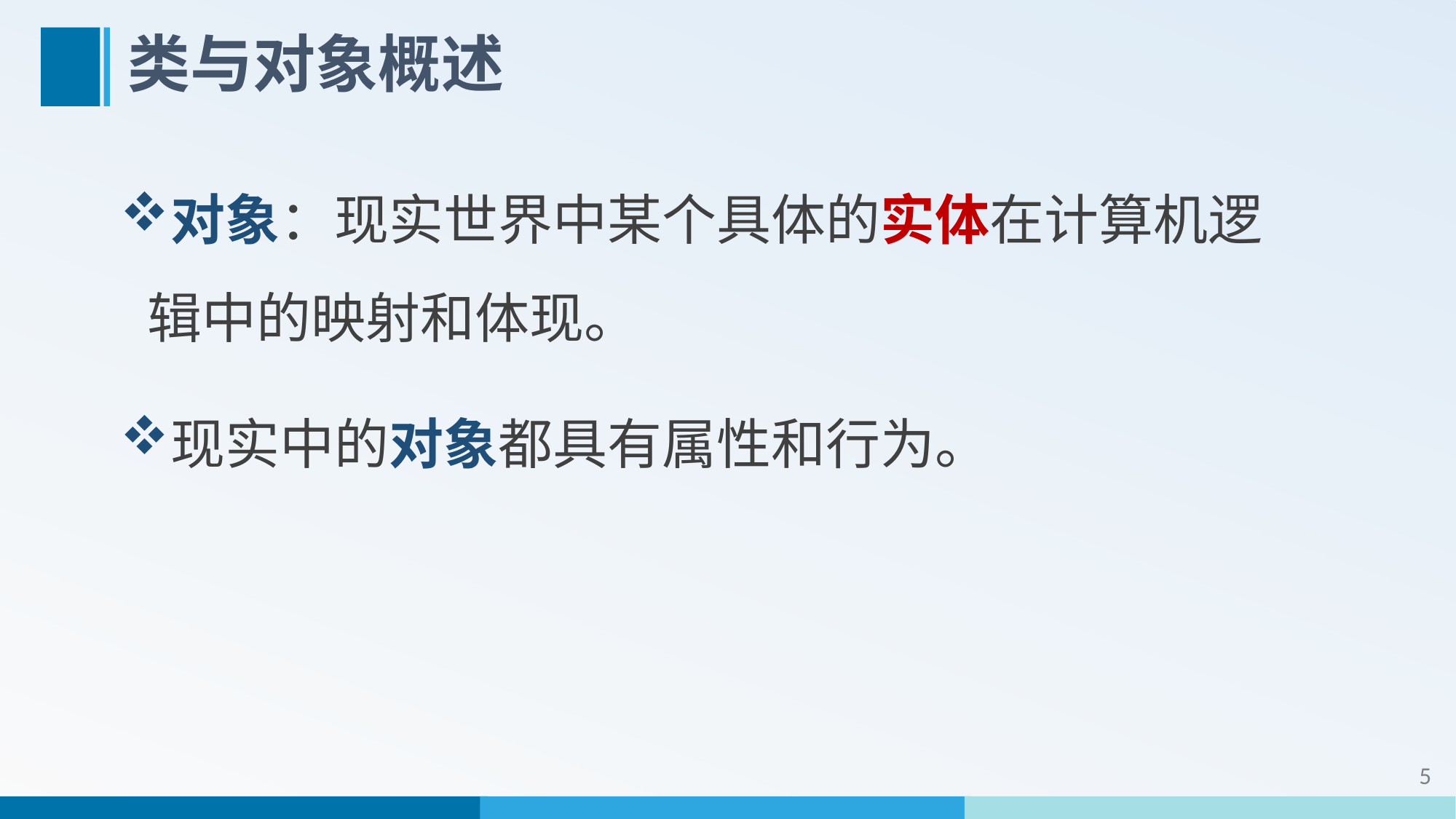

# 类与对象概述
对象：现实世界中某个具体的实体在计算机逻辑中的映射和体现。
现实中的对象都具有属性和行为。